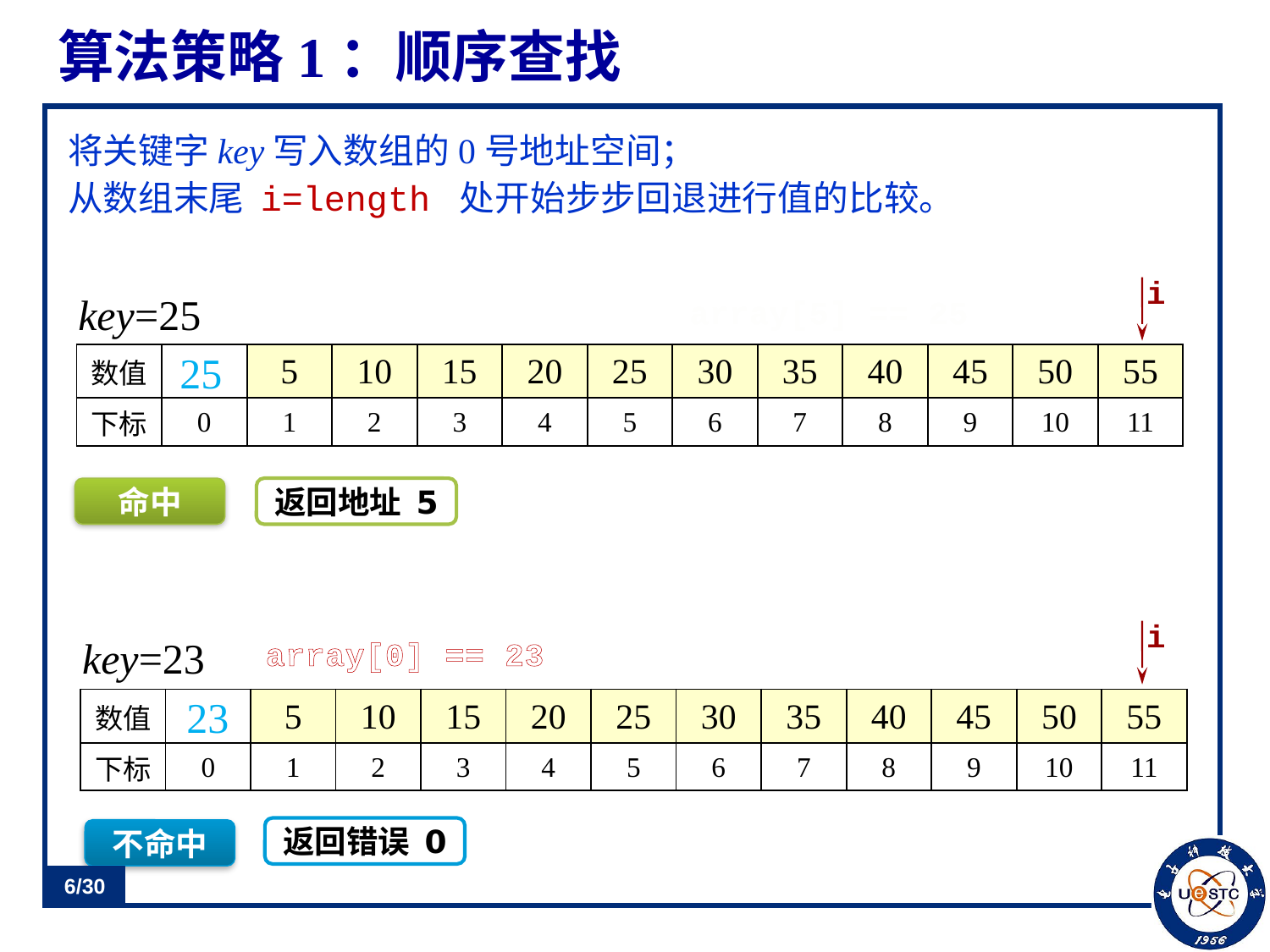

# 算法策略1：顺序查找
将关键字key写入数组的0号地址空间；
从数组末尾 i=length 处开始步步回退进行值的比较。
i

key=25
array[5] == 25
25
| 数值 |  | 5 | 10 | 15 | 20 | 25 | 30 | 35 | 40 | 45 | 50 | 55 |
| --- | --- | --- | --- | --- | --- | --- | --- | --- | --- | --- | --- | --- |
| 下标 | 0 | 1 | 2 | 3 | 4 | 5 | 6 | 7 | 8 | 9 | 10 | 11 |
命中
返回地址 5
i

key=23
array[0] == 23
23
| 数值 |  | 5 | 10 | 15 | 20 | 25 | 30 | 35 | 40 | 45 | 50 | 55 |
| --- | --- | --- | --- | --- | --- | --- | --- | --- | --- | --- | --- | --- |
| 下标 | 0 | 1 | 2 | 3 | 4 | 5 | 6 | 7 | 8 | 9 | 10 | 11 |
返回错误 0
不命中
6/30